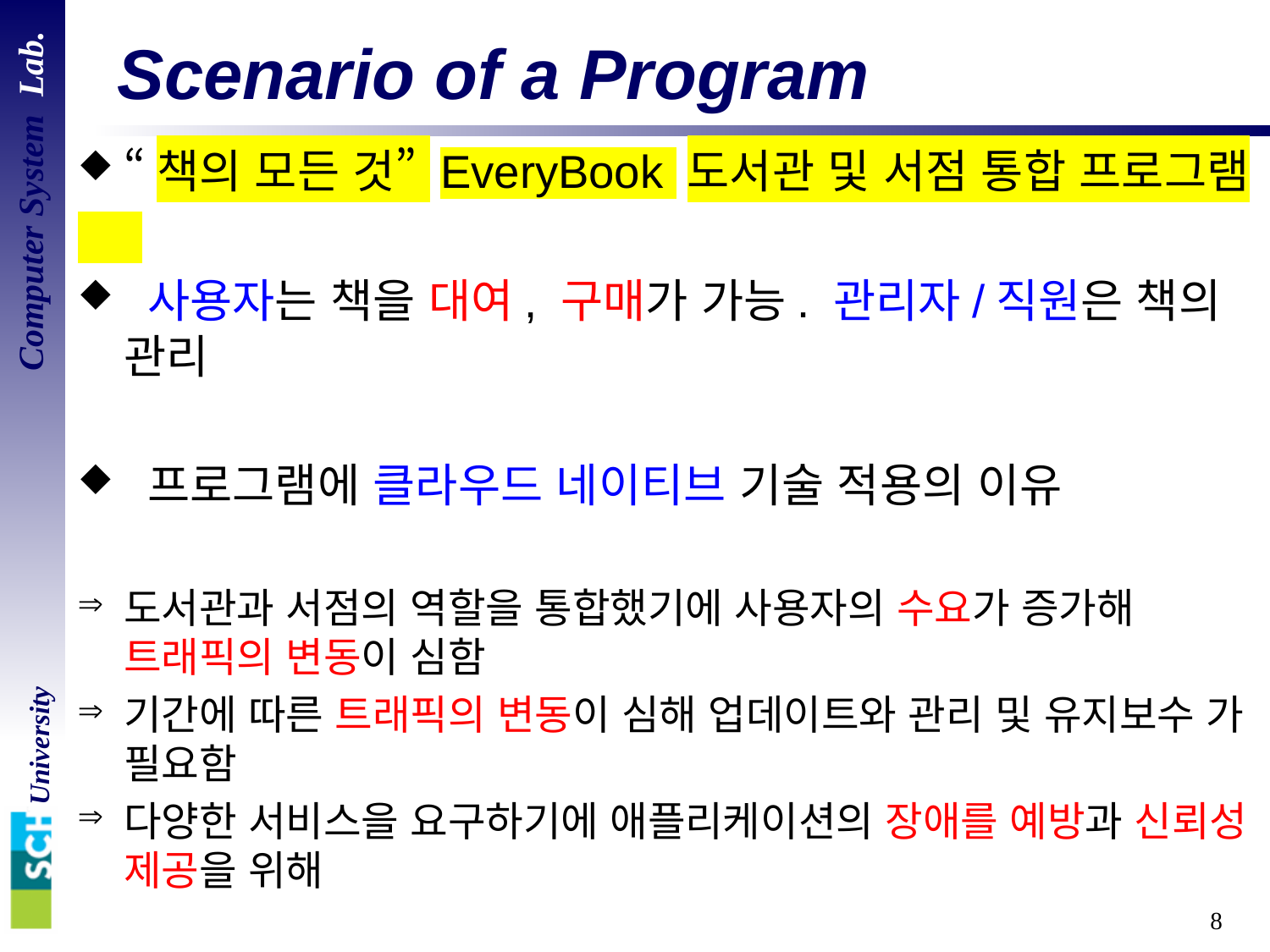

# Scenario of a Program
“책의 모든 것” EveryBook 도서관 및 서점 통합 프로그램

 사용자는 책을 대여, 구매가 가능. 관리자/직원은 책의 관리

 프로그램에 클라우드 네이티브 기술 적용의 이유

도서관과 서점의 역할을 통합했기에 사용자의 수요가 증가해 트래픽의 변동이 심함
기간에 따른 트래픽의 변동이 심해 업데이트와 관리 및 유지보수 가 필요함
다양한 서비스을 요구하기에 애플리케이션의 장애를 예방과 신뢰성 제공을 위해